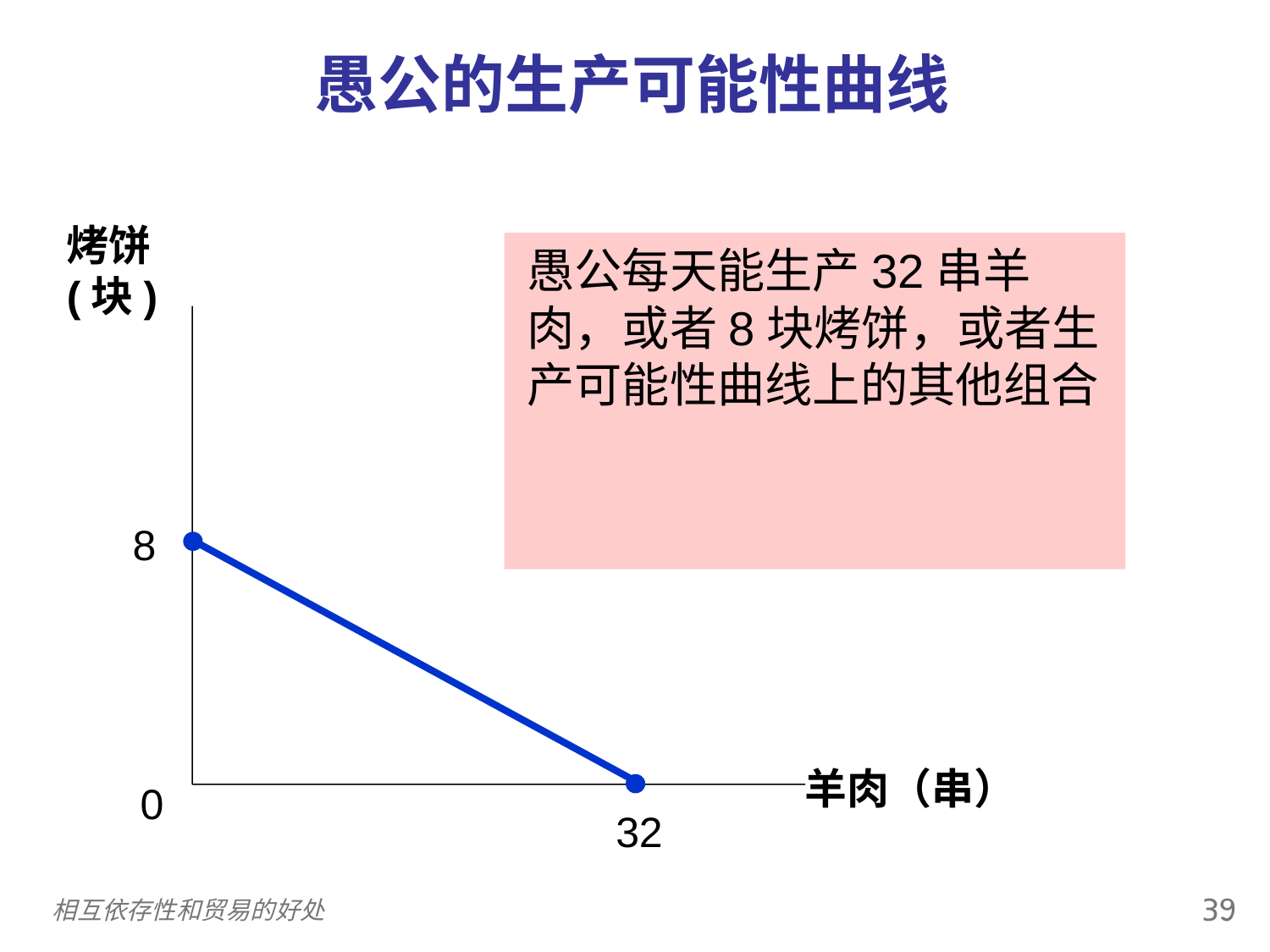

愚公的生产可能性曲线
0
烤饼 (块)

8
0
32
羊肉（串）

愚公每天能生产32串羊肉，或者8块烤饼，或者生产可能性曲线上的其他组合

39
相互依存性和贸易的好处